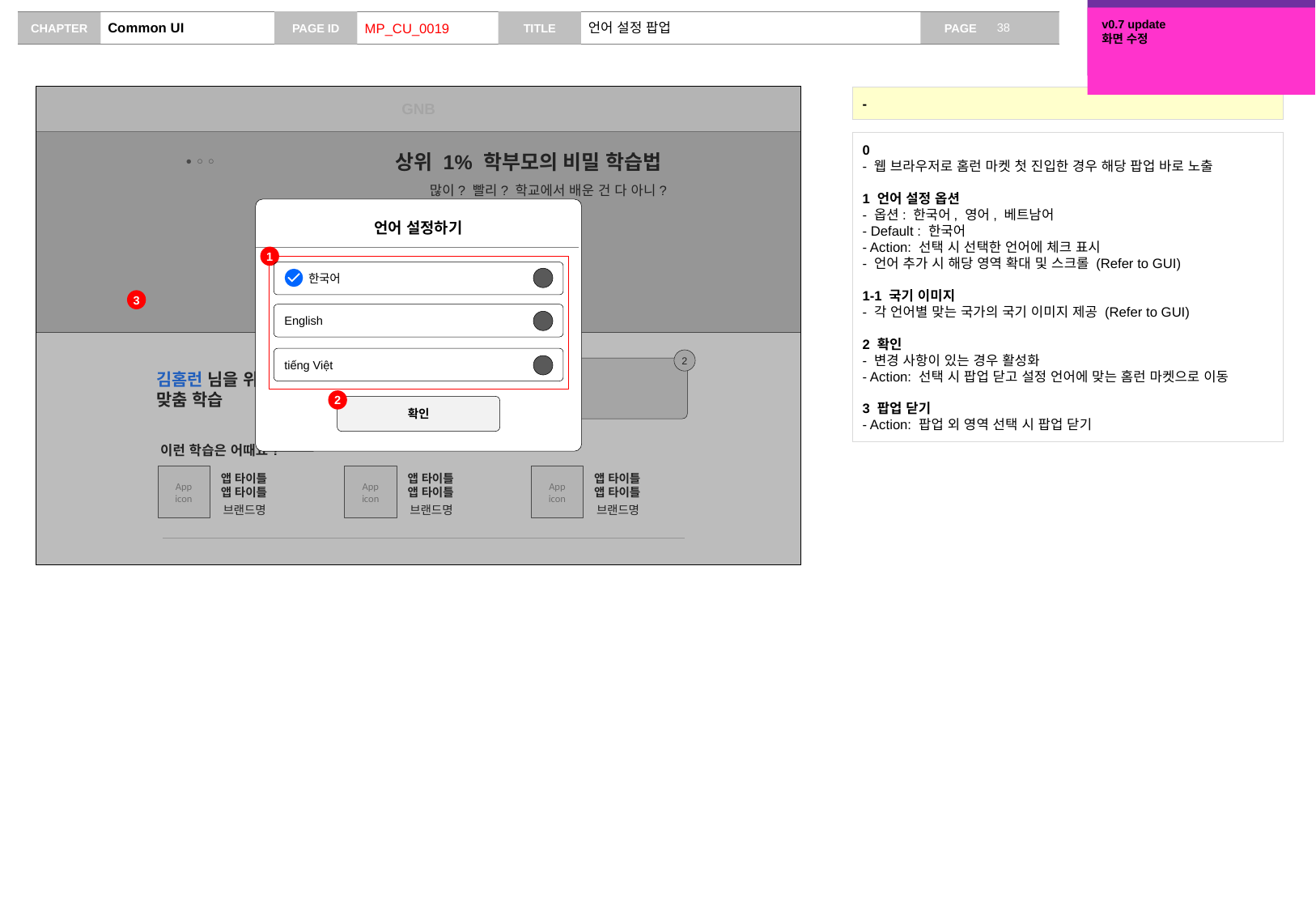

v0.6 update
언어 설정 화면 추가
v0.7 update
화면 수정
# Common UI
MP_CU_0019
언어 설정 팝업

GNB

상위 1% 학부모의 비밀 학습법
●○○
많이? 빨리? 학교에서 배운 건 다 아니?
2

App
icon
App
icon
공부하고 싶은
2개의 학습이 있어요.
김홈런 님을 위한
맞춤 학습
이런 학습은 어때요?
App
icon
앱 타이틀
앱 타이틀
브랜드명
App
icon
앱 타이틀
앱 타이틀
브랜드명
App
icon
앱 타이틀
앱 타이틀
브랜드명
-
0
- 웹 브라우저로 홈런 마켓 첫 진입한 경우 해당 팝업 바로 노출

1 언어 설정 옵션
- 옵션: 한국어, 영어, 베트남어
- Default : 한국어
- Action: 선택 시 선택한 언어에 체크 표시
- 언어 추가 시 해당 영역 확대 및 스크롤 (Refer to GUI)

1-1 국기 이미지
- 각 언어별 맞는 국가의 국기 이미지 제공 (Refer to GUI)

2 확인
- 변경 사항이 있는 경우 활성화
- Action: 선택 시 팝업 닫고 설정 언어에 맞는 홈런 마켓으로 이동

3 팝업 닫기
- Action: 팝업 외 영역 선택 시 팝업 닫기

언어 설정하기
확인
1

한국어

English

tiếng Việt

3
2